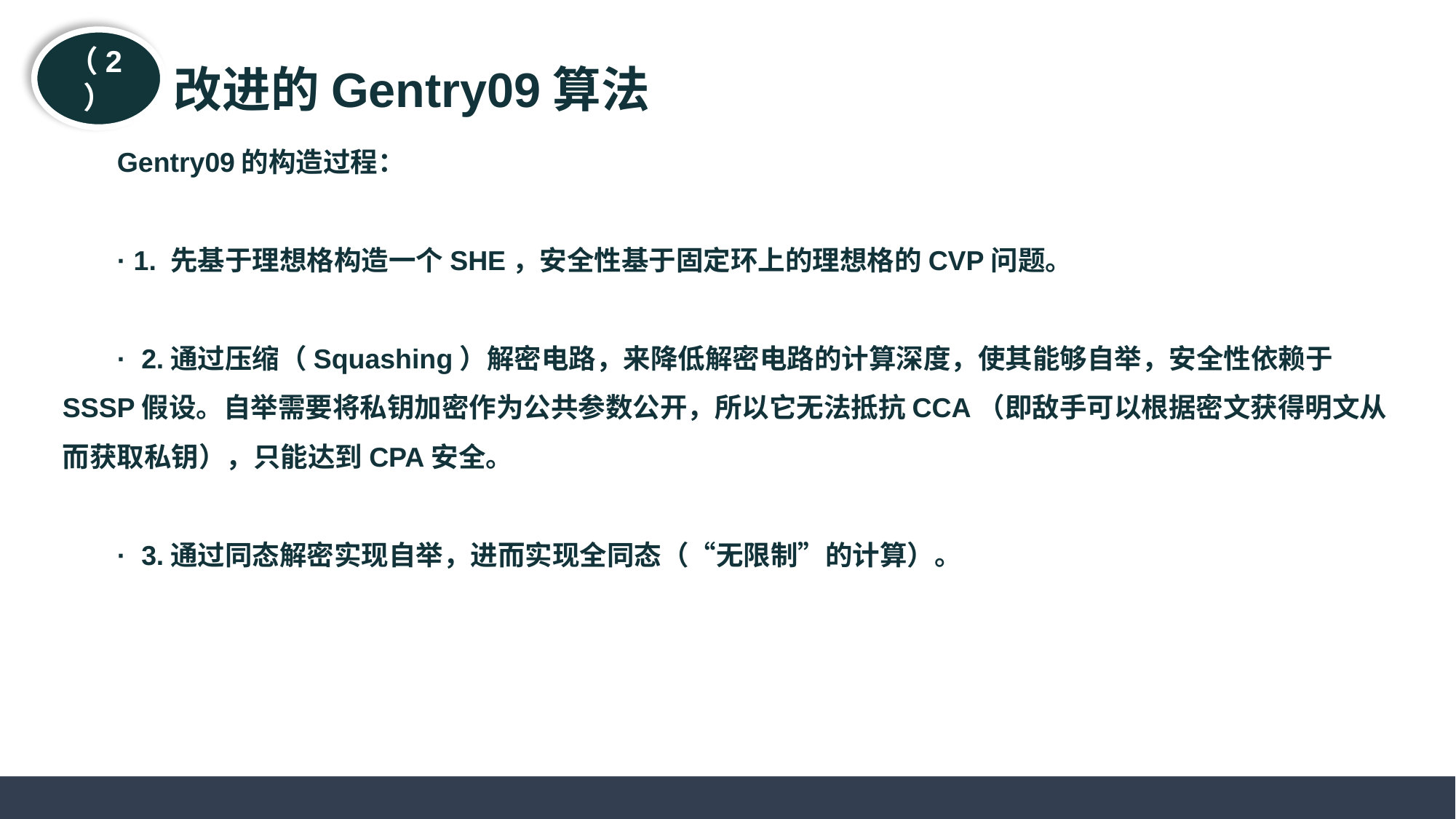

（2）
改进的Gentry09算法

Gentry09的构造过程：

· 1. 先基于理想格构造一个SHE，安全性基于固定环上的理想格的CVP问题。

·  2.通过压缩（Squashing）解密电路，来降低解密电路的计算深度，使其能够自举，安全性依赖于SSSP假设。自举需要将私钥加密作为公共参数公开，所以它无法抵抗CCA（即敌手可以根据密文获得明文从而获取私钥），只能达到CPA安全。

·  3.通过同态解密实现自举，进而实现全同态（“无限制”的计算）。